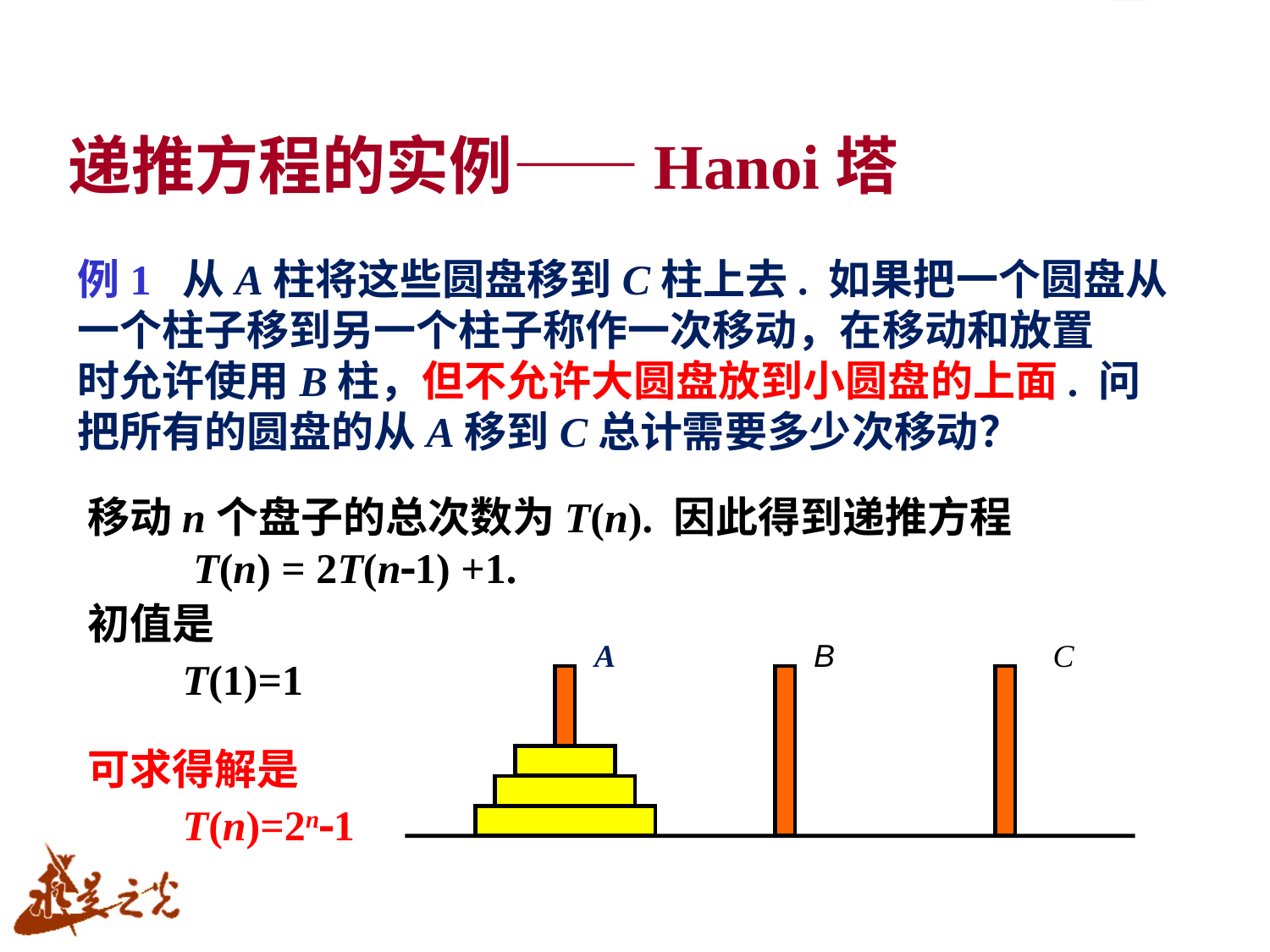

# 递推方程的实例——Hanoi塔
例1  从A柱将这些圆盘移到C柱上去. 如果把一个圆盘从
一个柱子移到另一个柱子称作一次移动，在移动和放置
时允许使用B柱，但不允许大圆盘放到小圆盘的上面. 问
把所有的圆盘的从A移到C总计需要多少次移动？
移动n个盘子的总次数为T(n). 因此得到递推方程
          T(n) = 2T(n−1) +1.
初值是
         T(1)=1
A
B
C

可求得解是
         T(n)=2n−1

4